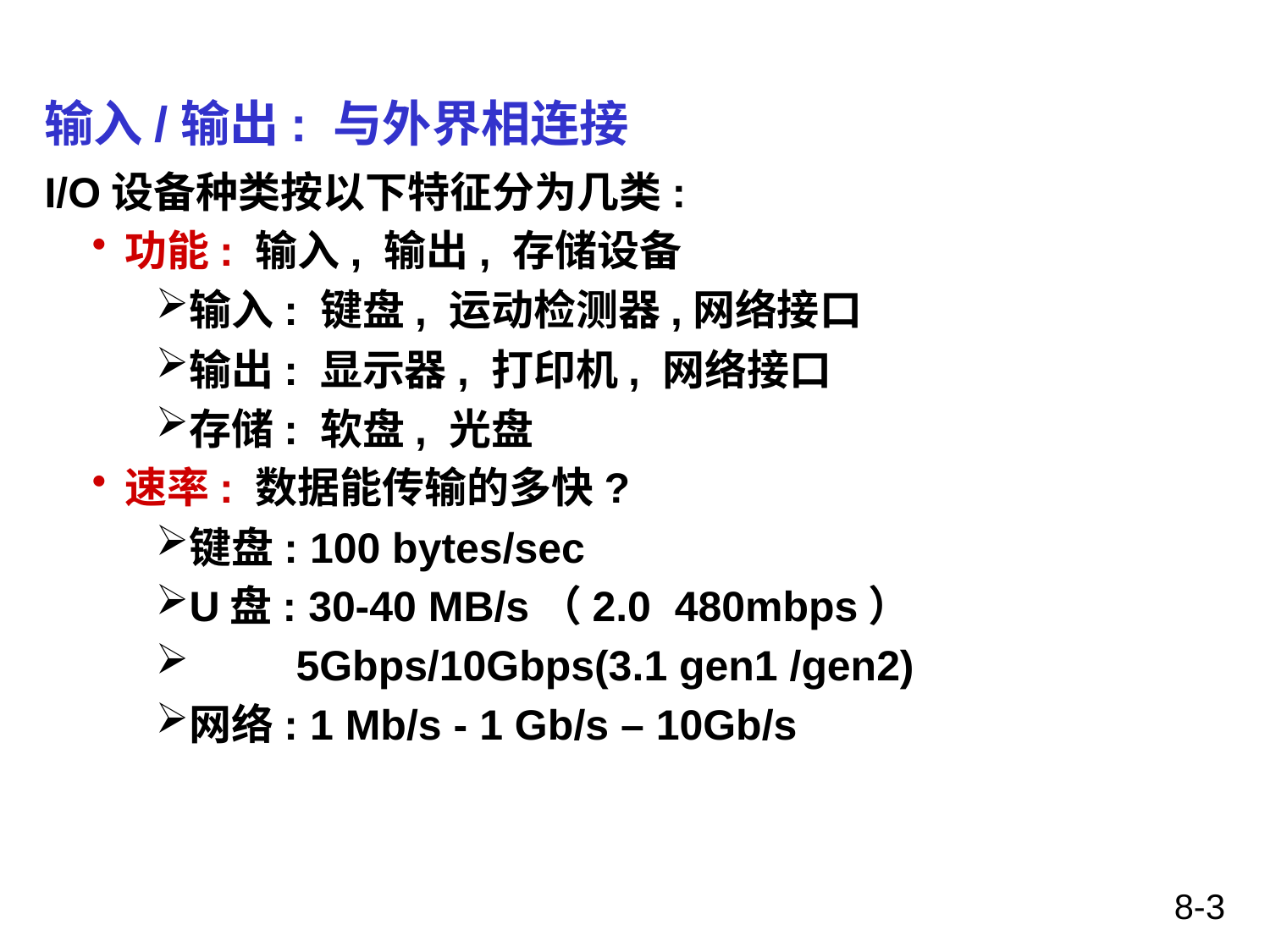

# 输入/输出: 与外界相连接
I/O设备种类按以下特征分为几类:
功能: 输入, 输出, 存储设备
输入: 键盘, 运动检测器,网络接口
输出: 显示器, 打印机, 网络接口
存储: 软盘, 光盘
速率: 数据能传输的多快?
键盘: 100 bytes/sec
U盘: 30-40 MB/s（2.0  480mbps）
         5Gbps/10Gbps(3.1 gen1 /gen2)
网络: 1 Mb/s - 1 Gb/s – 10Gb/s
8-3